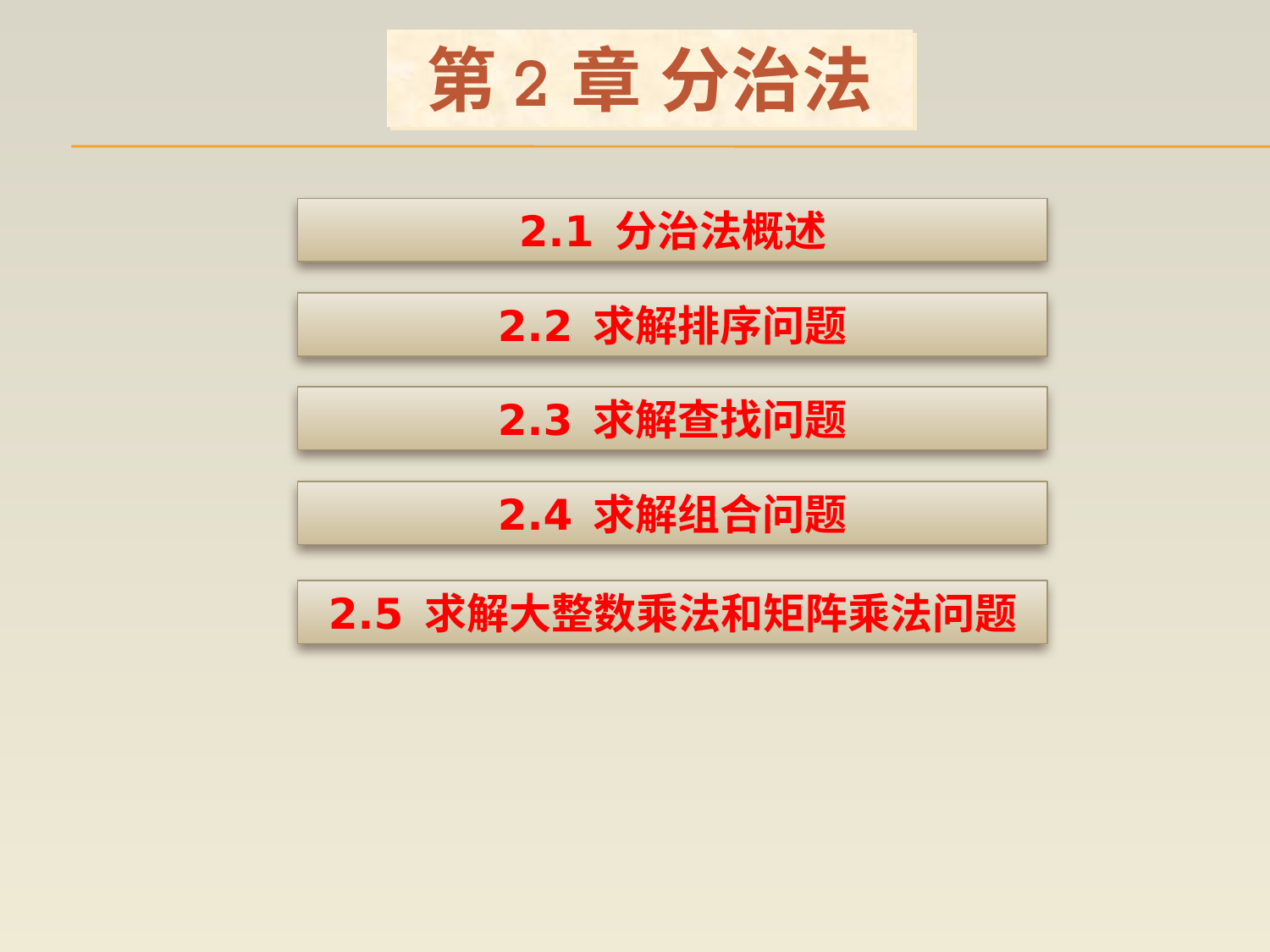

第2章 分治法
2.1 分治法概述
2.2 求解排序问题
2.3 求解查找问题
2.4 求解组合问题
2.5 求解大整数乘法和矩阵乘法问题